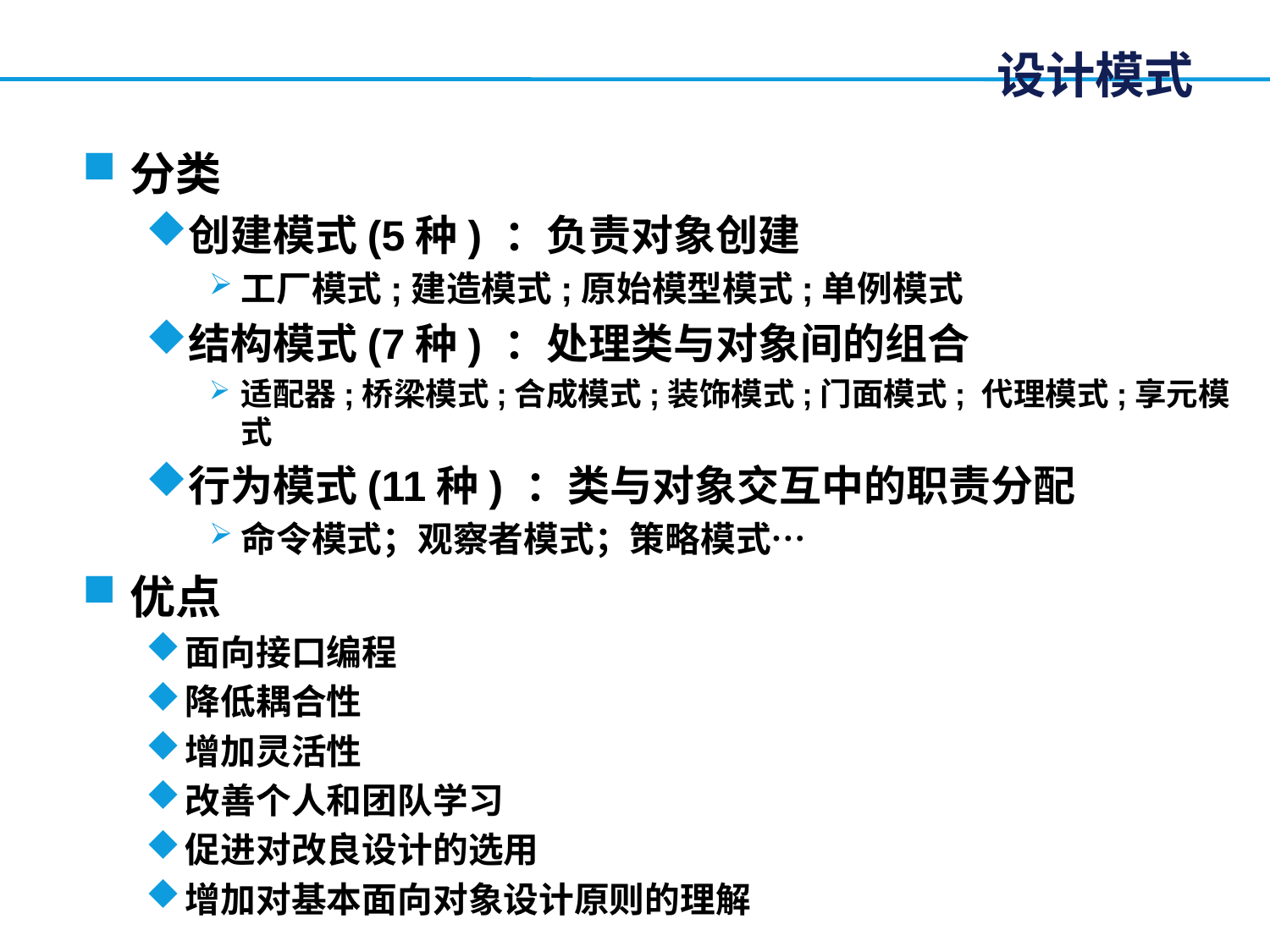

# 设计模式
分类
创建模式(5种) ：负责对象创建
工厂模式;建造模式;原始模型模式;单例模式
结构模式(7种) ：处理类与对象间的组合
适配器;桥梁模式;合成模式;装饰模式;门面模式; 代理模式;享元模式
行为模式(11种) ：类与对象交互中的职责分配
命令模式；观察者模式；策略模式…
优点
面向接口编程
降低耦合性
增加灵活性
改善个人和团队学习
促进对改良设计的选用
增加对基本面向对象设计原则的理解